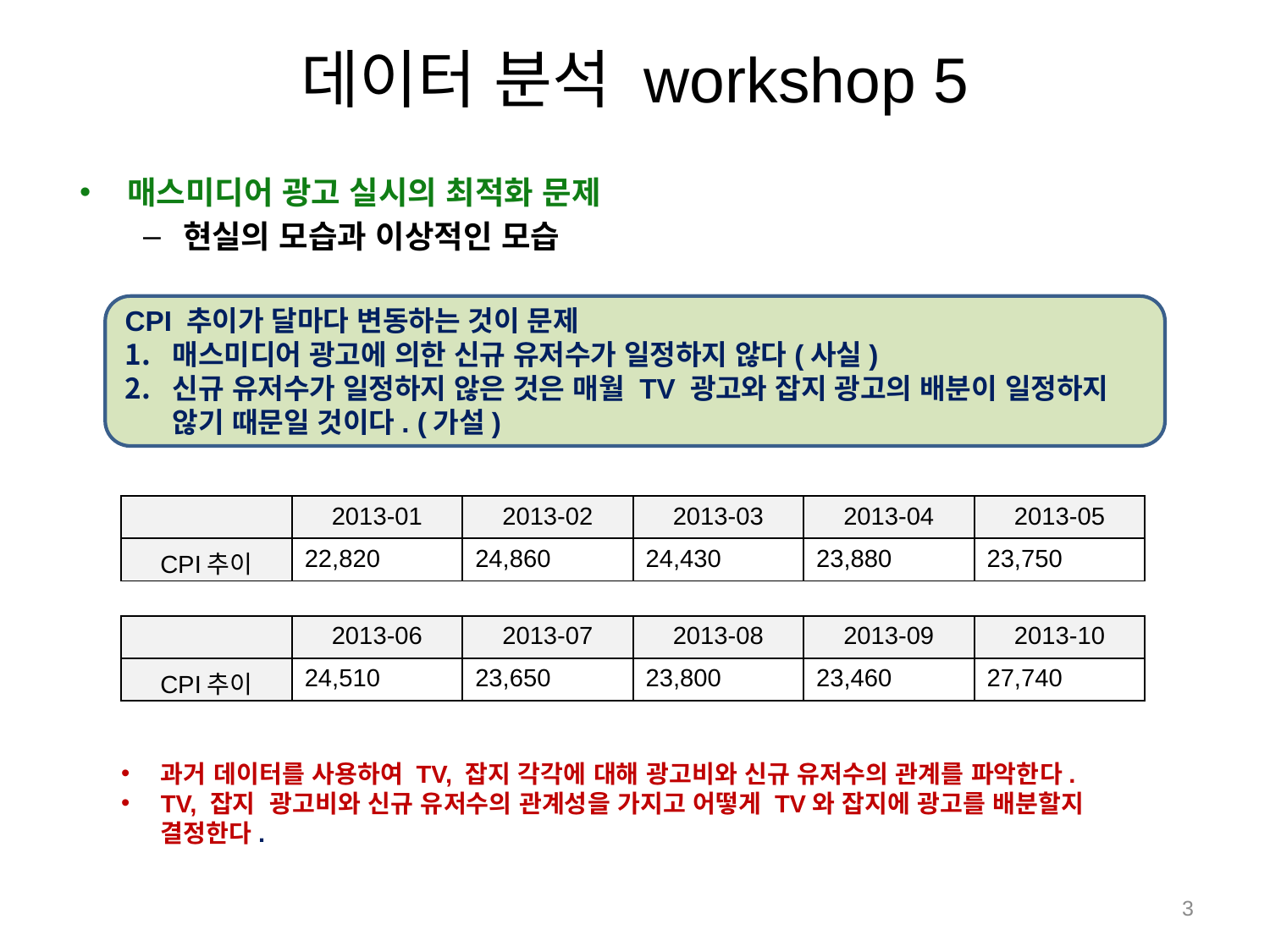

# 데이터 분석 workshop 5
매스미디어 광고 실시의 최적화 문제
현실의 모습과 이상적인 모습
CPI 추이가 달마다 변동하는 것이 문제
매스미디어 광고에 의한 신규 유저수가 일정하지 않다(사실)
신규 유저수가 일정하지 않은 것은 매월 TV 광고와 잡지 광고의 배분이 일정하지 않기 때문일 것이다. (가설)
|  | 2013-01 | 2013-02 | 2013-03 | 2013-04 | 2013-05 |
| --- | --- | --- | --- | --- | --- |
| CPI추이 | 22,820 | 24,860 | 24,430 | 23,880 | 23,750 |
|  | 2013-06 | 2013-07 | 2013-08 | 2013-09 | 2013-10 |
| --- | --- | --- | --- | --- | --- |
| CPI추이 | 24,510 | 23,650 | 23,800 | 23,460 | 27,740 |
과거 데이터를 사용하여 TV, 잡지 각각에 대해 광고비와 신규 유저수의 관계를 파악한다.
TV, 잡지  광고비와 신규 유저수의 관계성을 가지고 어떻게 TV와 잡지에 광고를 배분할지 결정한다.
3